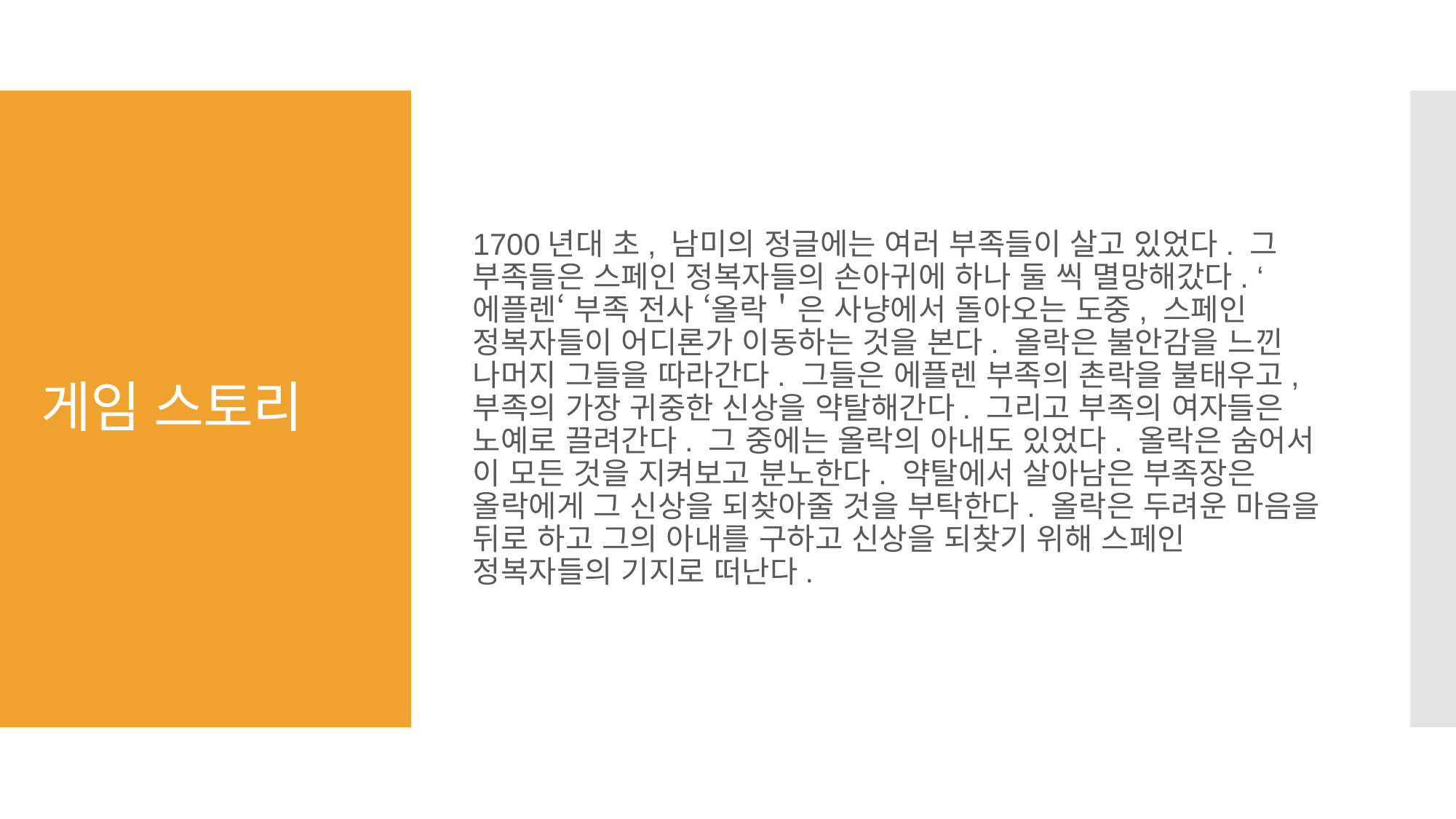

1700년대 초, 남미의 정글에는 여러 부족들이 살고 있었다. 그 부족들은 스페인 정복자들의 손아귀에 하나 둘 씩 멸망해갔다. ‘에플렌‘ 부족 전사 ‘올락＇은 사냥에서 돌아오는 도중, 스페인 정복자들이 어디론가 이동하는 것을 본다. 올락은 불안감을 느낀 나머지 그들을 따라간다. 그들은 에플렌 부족의 촌락을 불태우고, 부족의 가장 귀중한 신상을 약탈해간다. 그리고 부족의 여자들은 노예로 끌려간다. 그 중에는 올락의 아내도 있었다. 올락은 숨어서 이 모든 것을 지켜보고 분노한다. 약탈에서 살아남은 부족장은 올락에게 그 신상을 되찾아줄 것을 부탁한다. 올락은 두려운 마음을 뒤로 하고 그의 아내를 구하고 신상을 되찾기 위해 스페인 정복자들의 기지로 떠난다.
# 게임 스토리